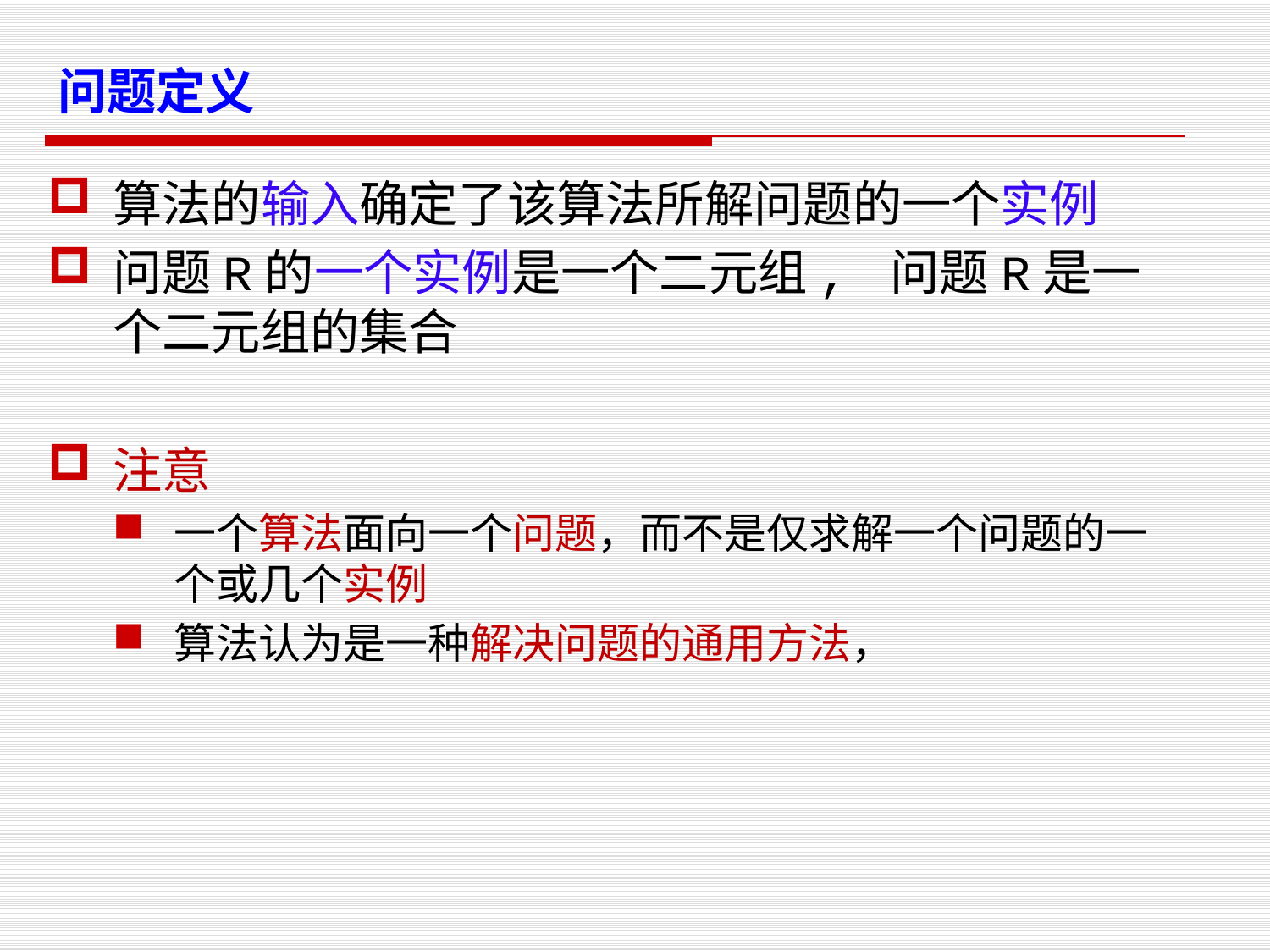

# 问题定义
算法的输入确定了该算法所解问题的一个实例
问题R的一个实例是一个二元组, 问题R是一个二元组的集合

注意
一个算法面向一个问题，而不是仅求解一个问题的一个或几个实例
算法认为是一种解决问题的通用方法，